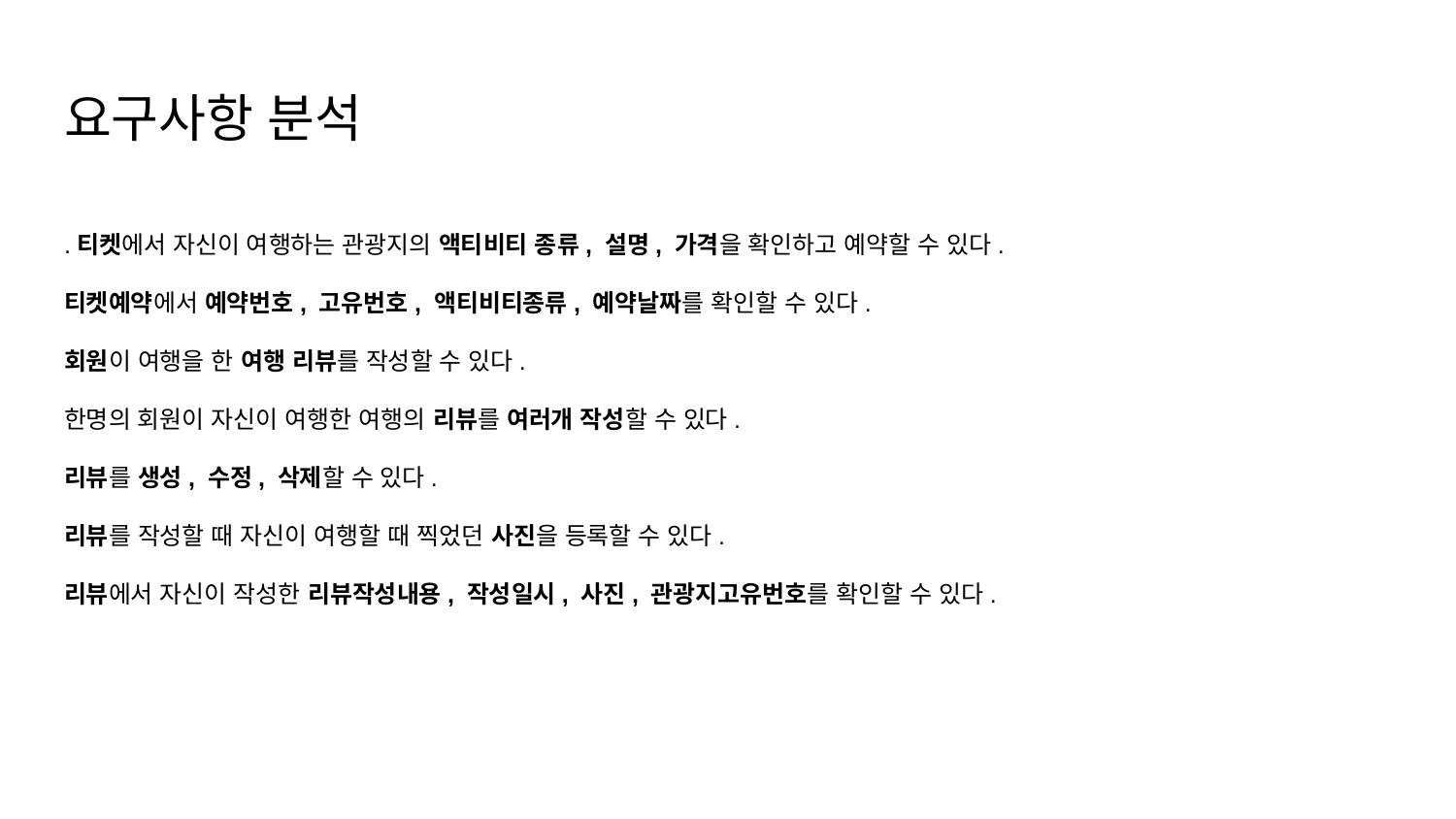

# 요구사항 분석
.티켓에서 자신이 여행하는 관광지의 액티비티 종류, 설명, 가격을 확인하고 예약할 수 있다.
티켓예약에서 예약번호, 고유번호, 액티비티종류, 예약날짜를 확인할 수 있다.
회원이 여행을 한 여행 리뷰를 작성할 수 있다.
한명의 회원이 자신이 여행한 여행의 리뷰를 여러개 작성할 수 있다.
리뷰를 생성, 수정, 삭제할 수 있다.
리뷰를 작성할 때 자신이 여행할 때 찍었던 사진을 등록할 수 있다.
리뷰에서 자신이 작성한 리뷰작성내용, 작성일시, 사진, 관광지고유번호를 확인할 수 있다.